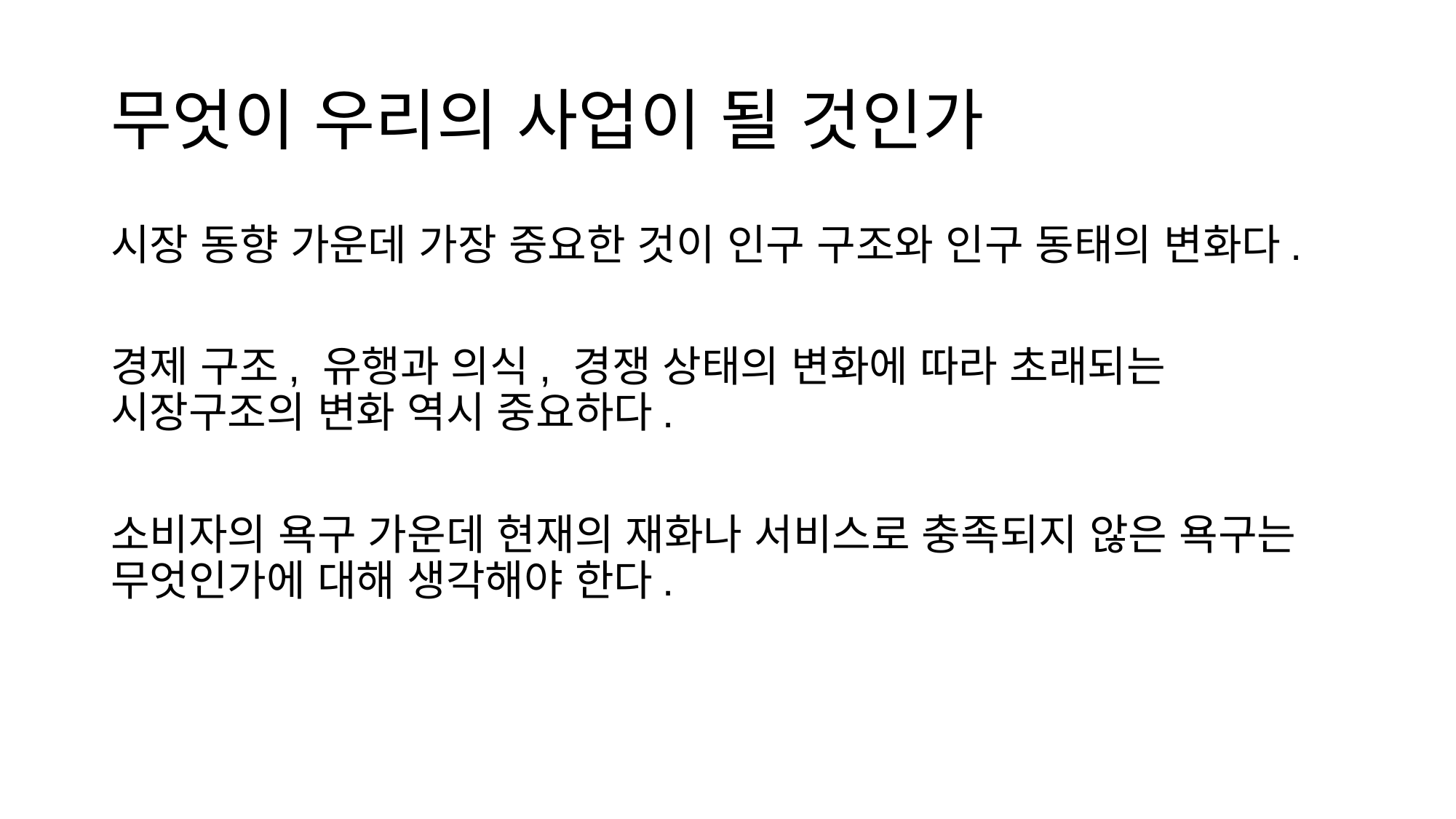

# 무엇이 우리의 사업이 될 것인가
시장 동향 가운데 가장 중요한 것이 인구 구조와 인구 동태의 변화다.

경제 구조, 유행과 의식, 경쟁 상태의 변화에 따라 초래되는 시장구조의 변화 역시 중요하다.

소비자의 욕구 가운데 현재의 재화나 서비스로 충족되지 않은 욕구는 무엇인가에 대해 생각해야 한다.